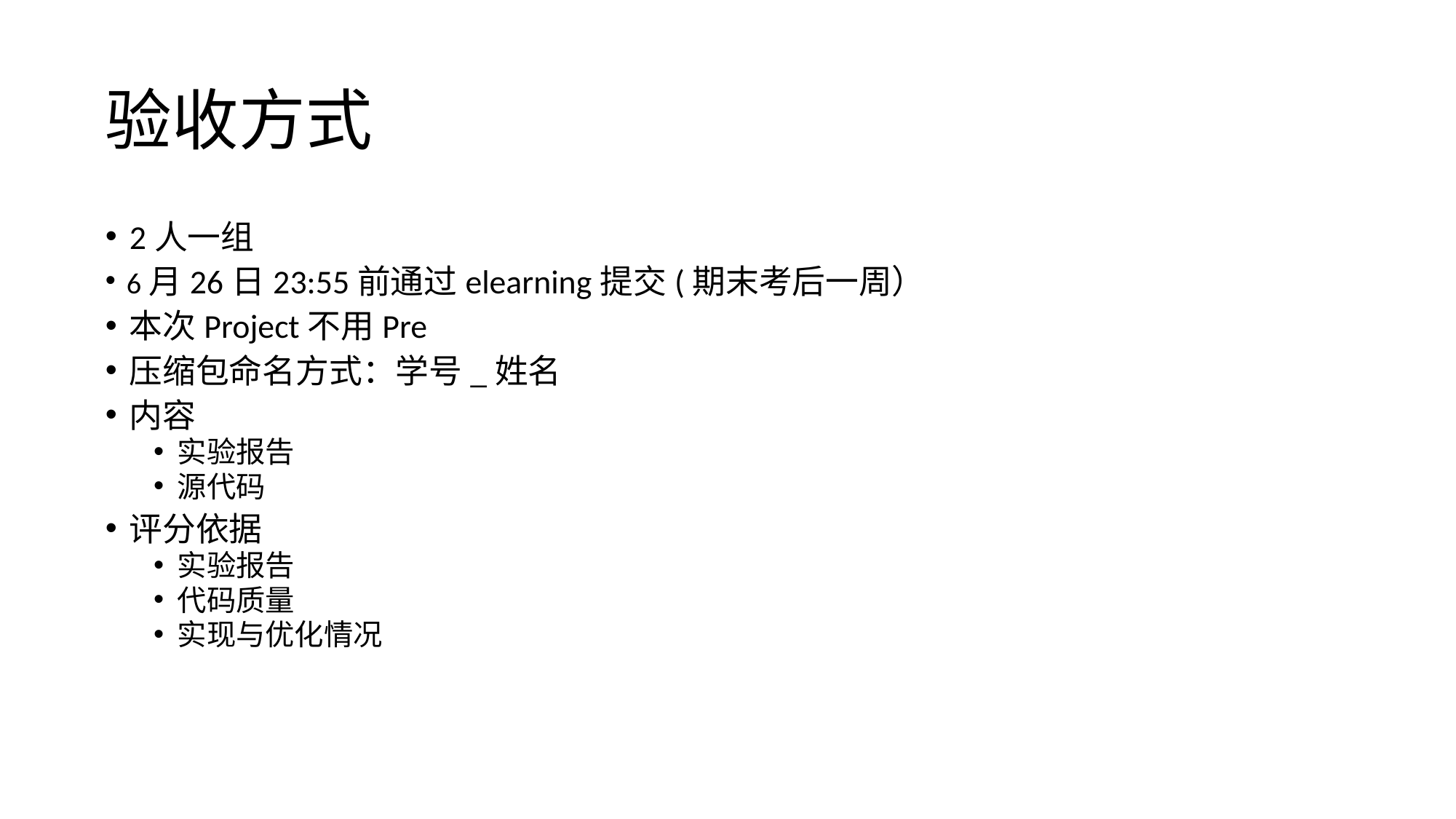

# 验收方式
2人一组
6月26日23:55前通过elearning提交(期末考后一周）
本次Project不用Pre
压缩包命名方式：学号_姓名
内容
实验报告
源代码
评分依据
实验报告
代码质量
实现与优化情况